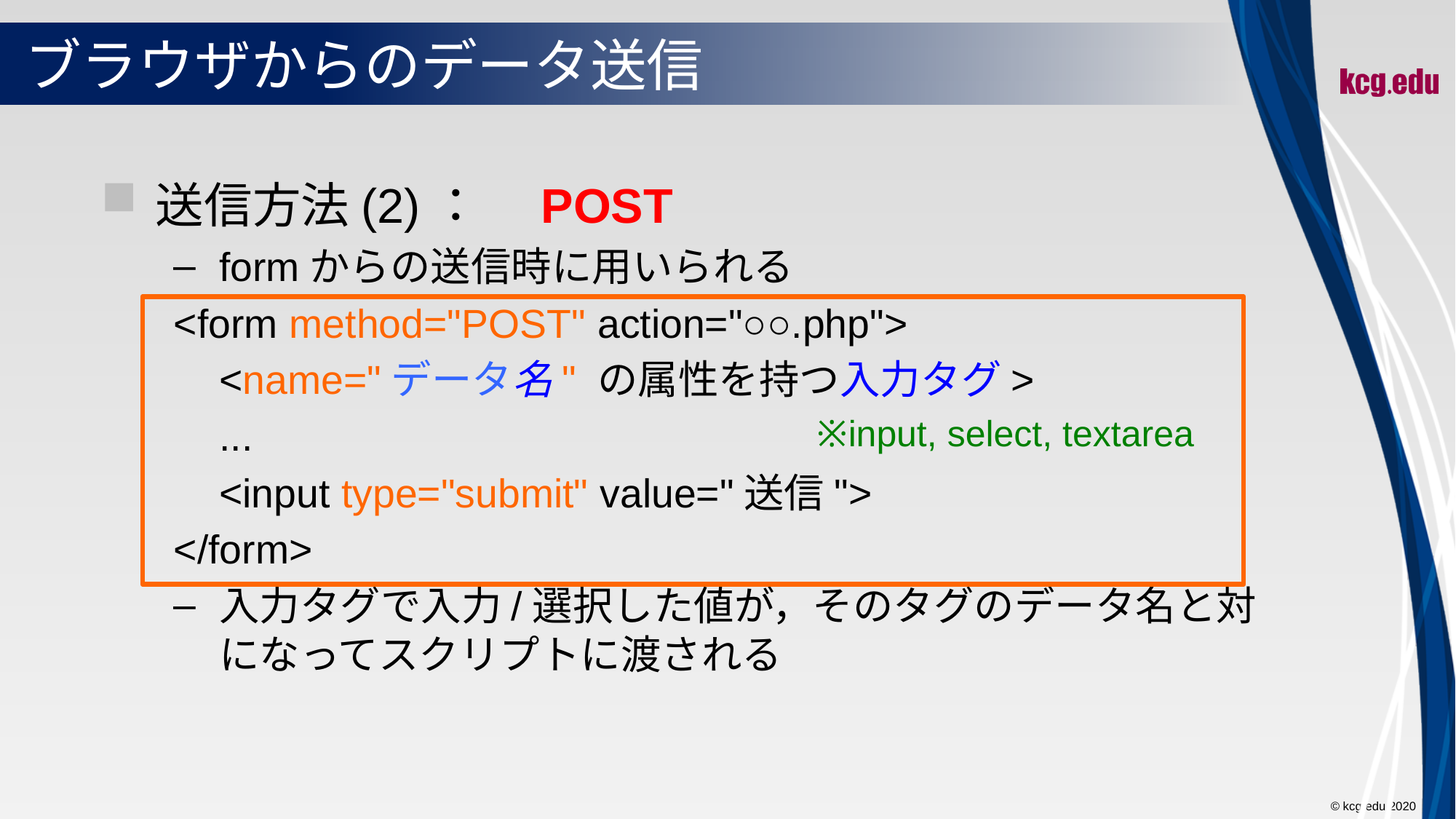

# ブラウザからのデータ送信
送信方法(2)：　POST
formからの送信時に用いられる
<form method="POST" action="○○.php">
	<name="データ名" の属性を持つ入力タグ>
	...
	<input type="submit" value="送信">
</form>
入力タグで入力/選択した値が，そのタグのデータ名と対になってスクリプトに渡される

※ input, select, textarea